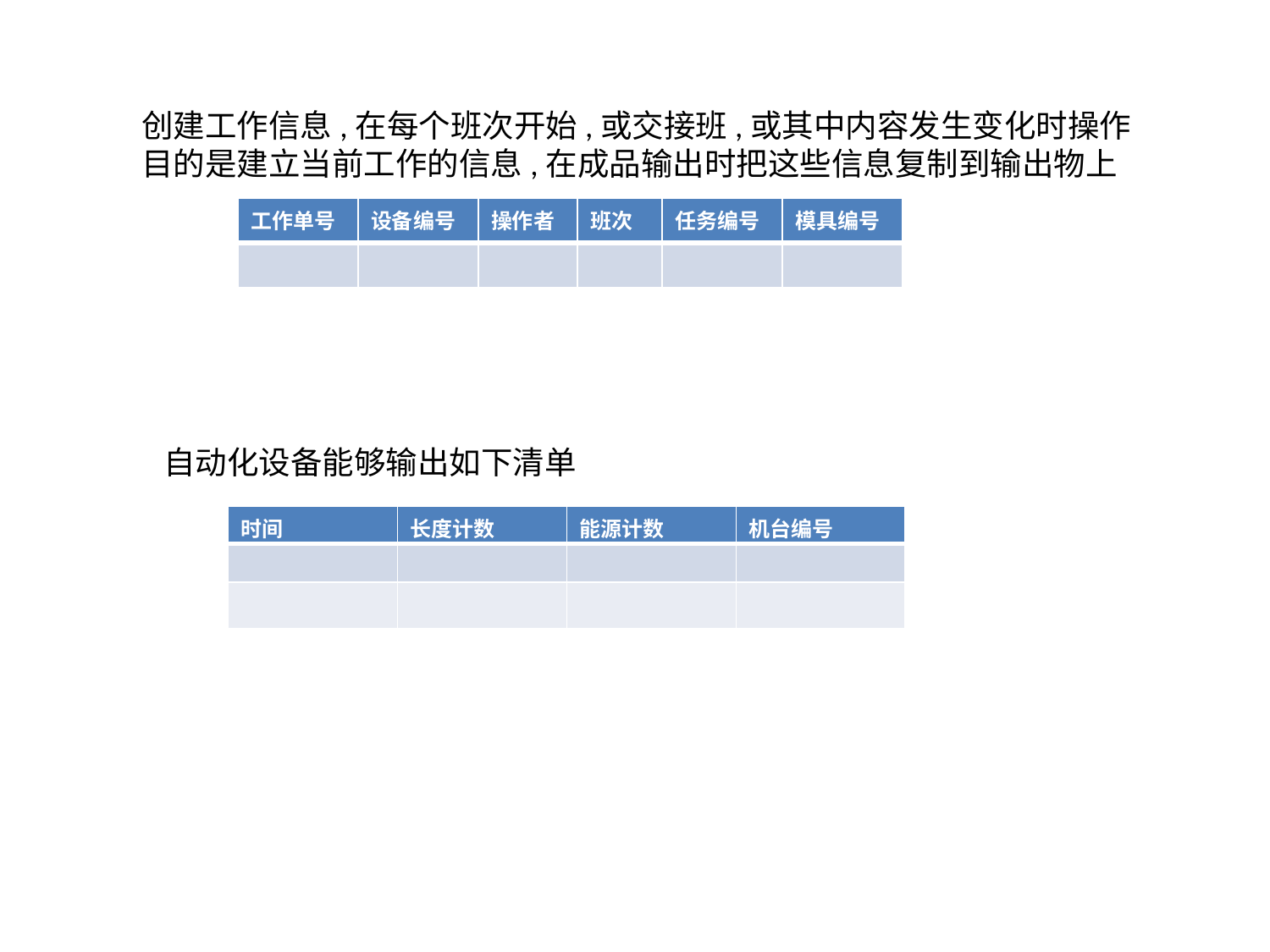

创建工作信息,在每个班次开始,或交接班,或其中内容发生变化时操作
目的是建立当前工作的信息,在成品输出时把这些信息复制到输出物上
| 工作单号 | 设备编号 | 操作者 | 班次 | 任务编号 | 模具编号 |
| --- | --- | --- | --- | --- | --- |
|  |  |  |  |  |  |
自动化设备能够输出如下清单
| 时间 | 长度计数 | 能源计数 | 机台编号 |
| --- | --- | --- | --- |
|  |  |  |  |
|  |  |  |  |